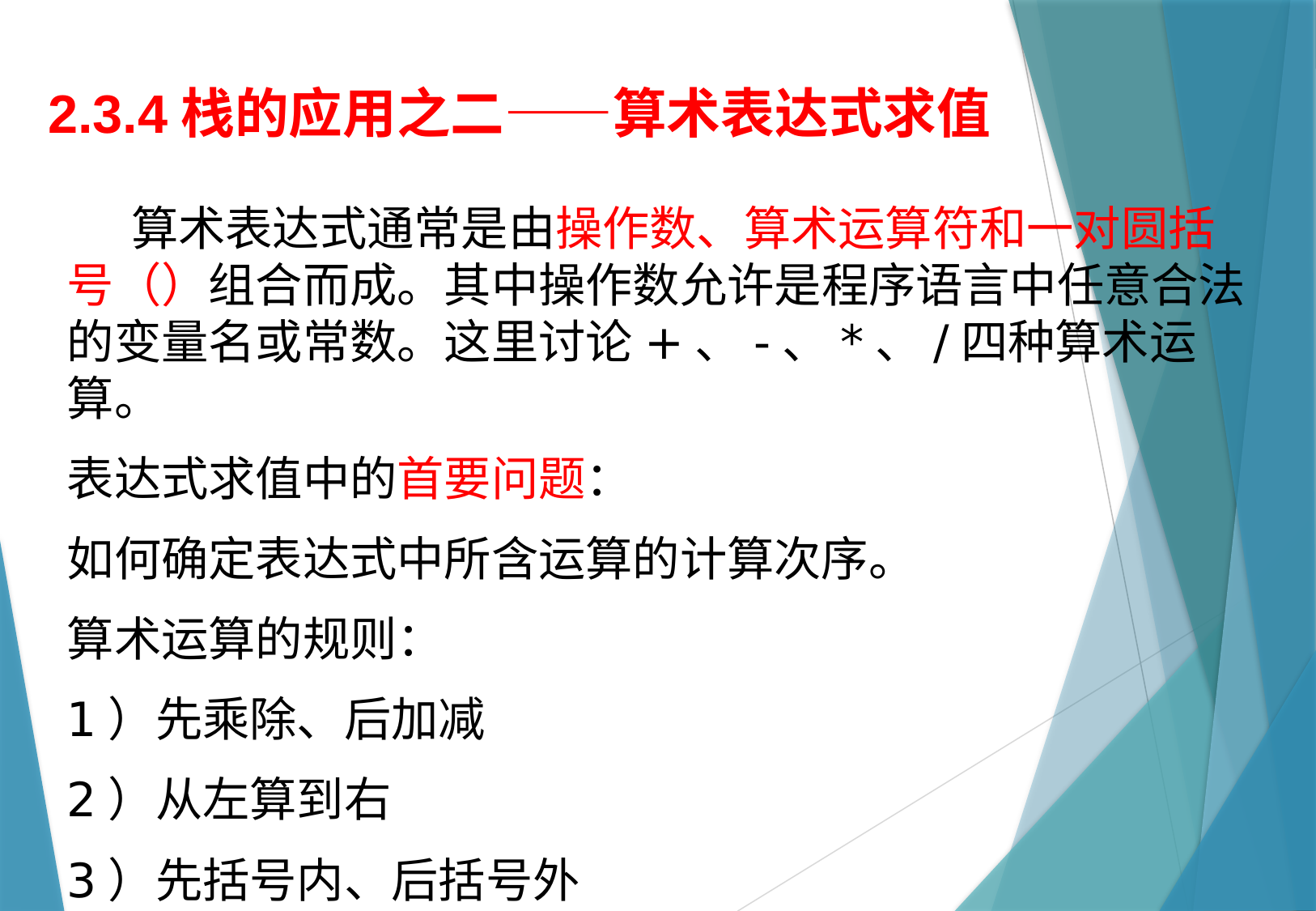

2.3.4栈的应用之二——算术表达式求值
     算术表达式通常是由操作数、算术运算符和一对圆括号（）组合而成。其中操作数允许是程序语言中任意合法的变量名或常数。这里讨论+、-、*、/四种算术运算。
表达式求值中的首要问题：
如何确定表达式中所含运算的计算次序。
算术运算的规则：
1）先乘除、后加减
2）从左算到右
3）先括号内、后括号外